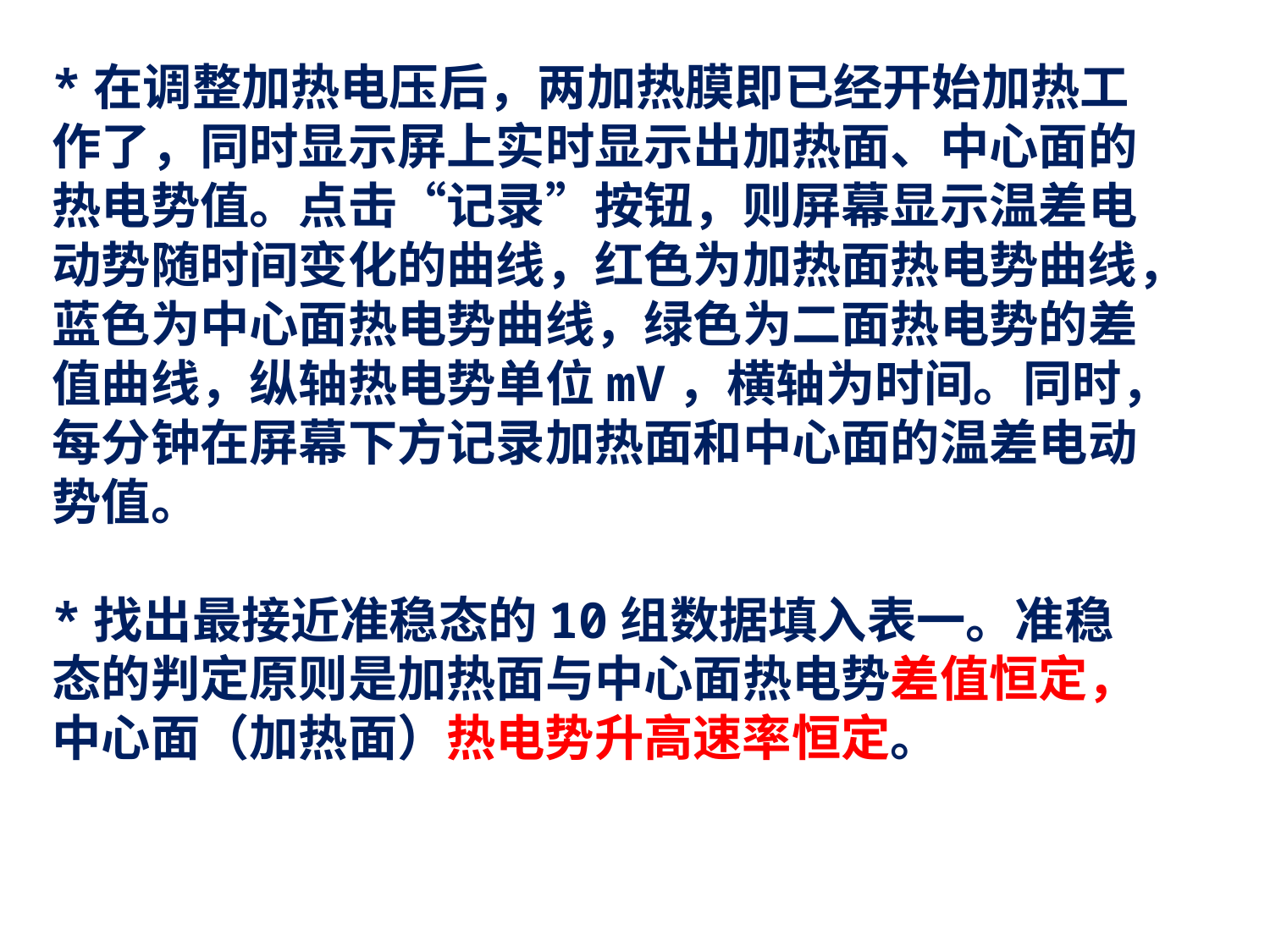

*在调整加热电压后，两加热膜即已经开始加热工作了，同时显示屏上实时显示出加热面、中心面的热电势值。点击“记录”按钮，则屏幕显示温差电动势随时间变化的曲线，红色为加热面热电势曲线，蓝色为中心面热电势曲线，绿色为二面热电势的差值曲线，纵轴热电势单位mV，横轴为时间。同时，每分钟在屏幕下方记录加热面和中心面的温差电动势值。

*找出最接近准稳态的10组数据填入表一。准稳态的判定原则是加热面与中心面热电势差值恒定，中心面（加热面）热电势升高速率恒定。